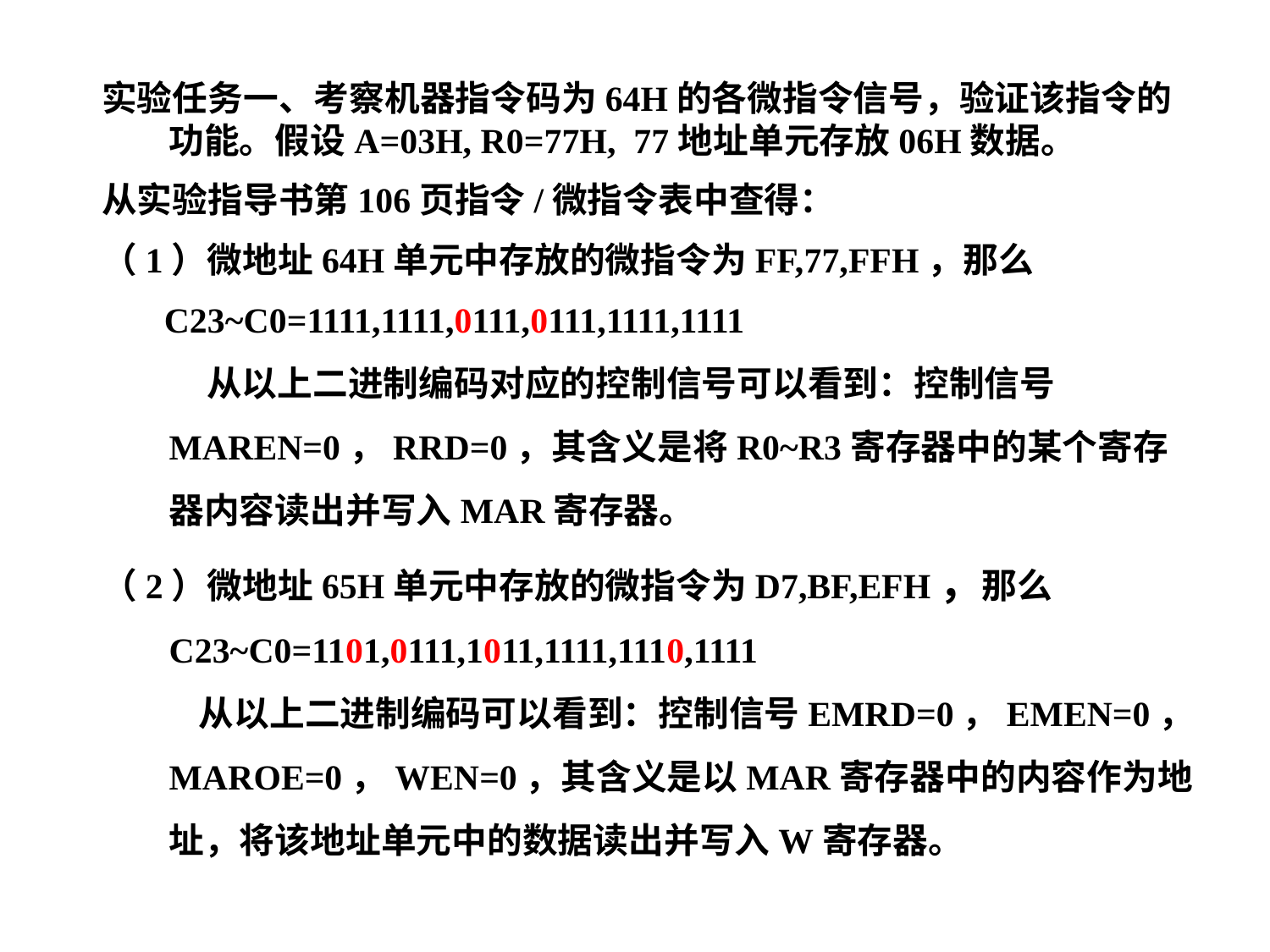

实验任务一、考察机器指令码为64H的各微指令信号，验证该指令的功能。假设A=03H, R0=77H,  77地址单元存放06H数据。
从实验指导书第106页指令/微指令表中查得：
（1）微地址64H单元中存放的微指令为FF,77,FFH，那么
       C23~C0=1111,1111,0111,0111,1111,1111
            从以上二进制编码对应的控制信号可以看到：控制信号MAREN=0，RRD=0，其含义是将R0~R3寄存器中的某个寄存器内容读出并写入MAR寄存器。
（2）微地址65H单元中存放的微指令为D7,BF,EFH，那么C23~C0=1101,0111,1011,1111,1110,1111
           从以上二进制编码可以看到：控制信号EMRD=0，EMEN=0，MAROE=0，WEN=0，其含义是以MAR寄存器中的内容作为地址，将该地址单元中的数据读出并写入W寄存器。